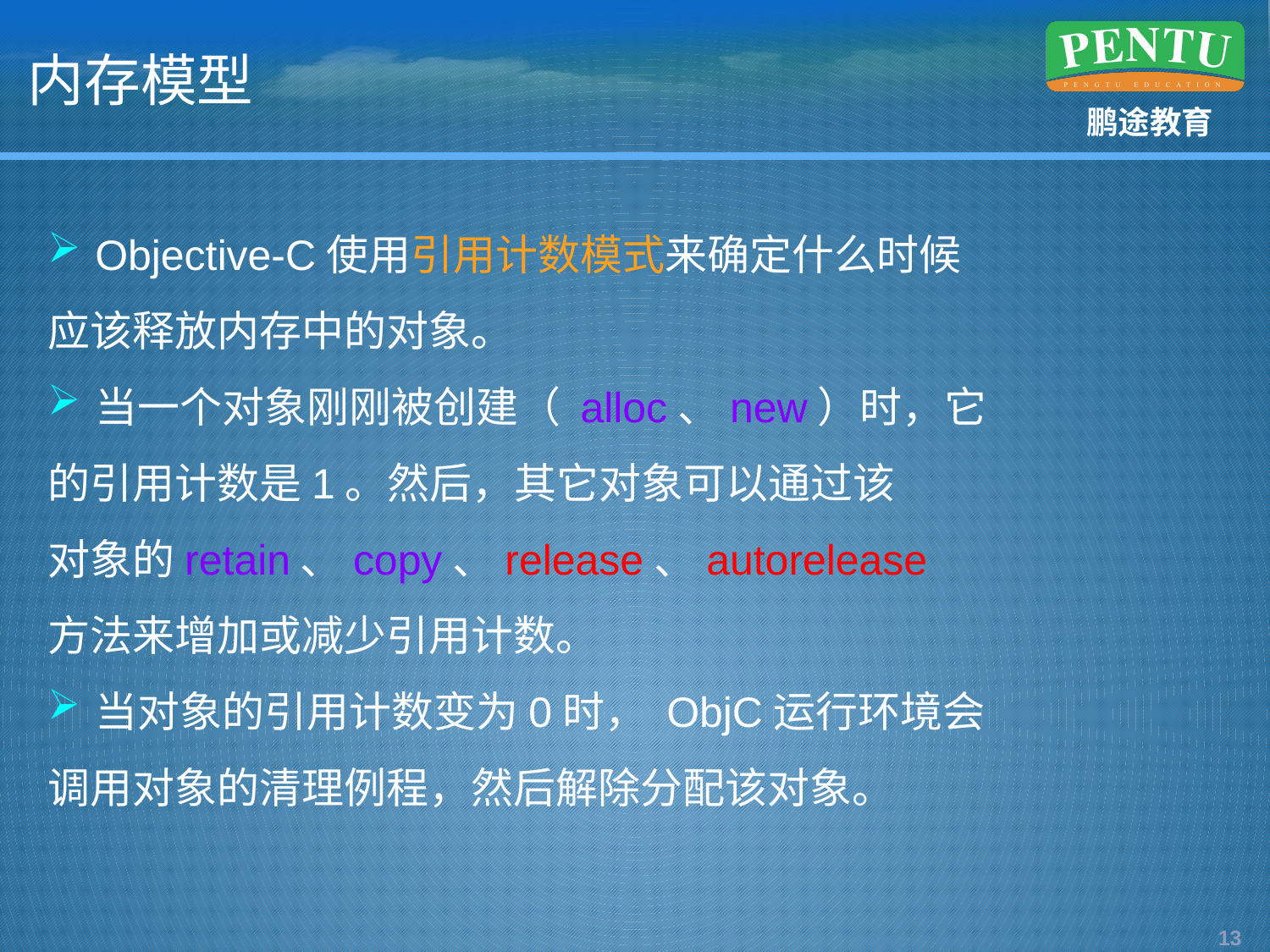

# 内存模型
Objective-C使用引用计数模式来确定什么时候
应该释放内存中的对象。
当一个对象刚刚被创建（ alloc、new）时，它
的引用计数是1。然后，其它对象可以通过该
对象的retain、copy、release、autorelease
方法来增加或减少引用计数。
当对象的引用计数变为0时， ObjC运行环境会
调用对象的清理例程，然后解除分配该对象。
13